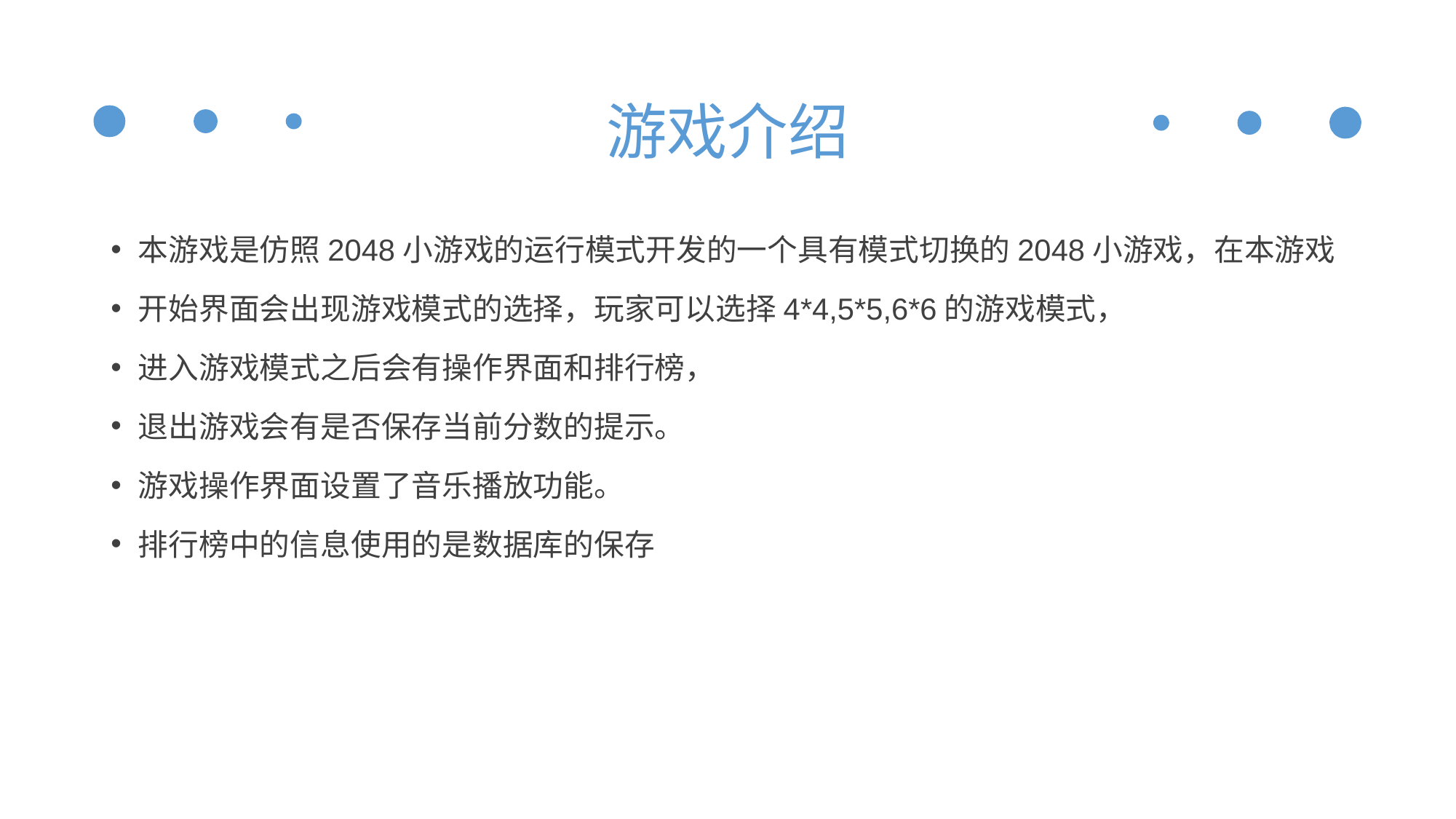

# 游戏介绍
本游戏是仿照2048小游戏的运行模式开发的一个具有模式切换的2048小游戏，在本游戏
开始界面会出现游戏模式的选择，玩家可以选择4*4,5*5,6*6的游戏模式，
进入游戏模式之后会有操作界面和排行榜，
退出游戏会有是否保存当前分数的提示。
游戏操作界面设置了音乐播放功能。
排行榜中的信息使用的是数据库的保存